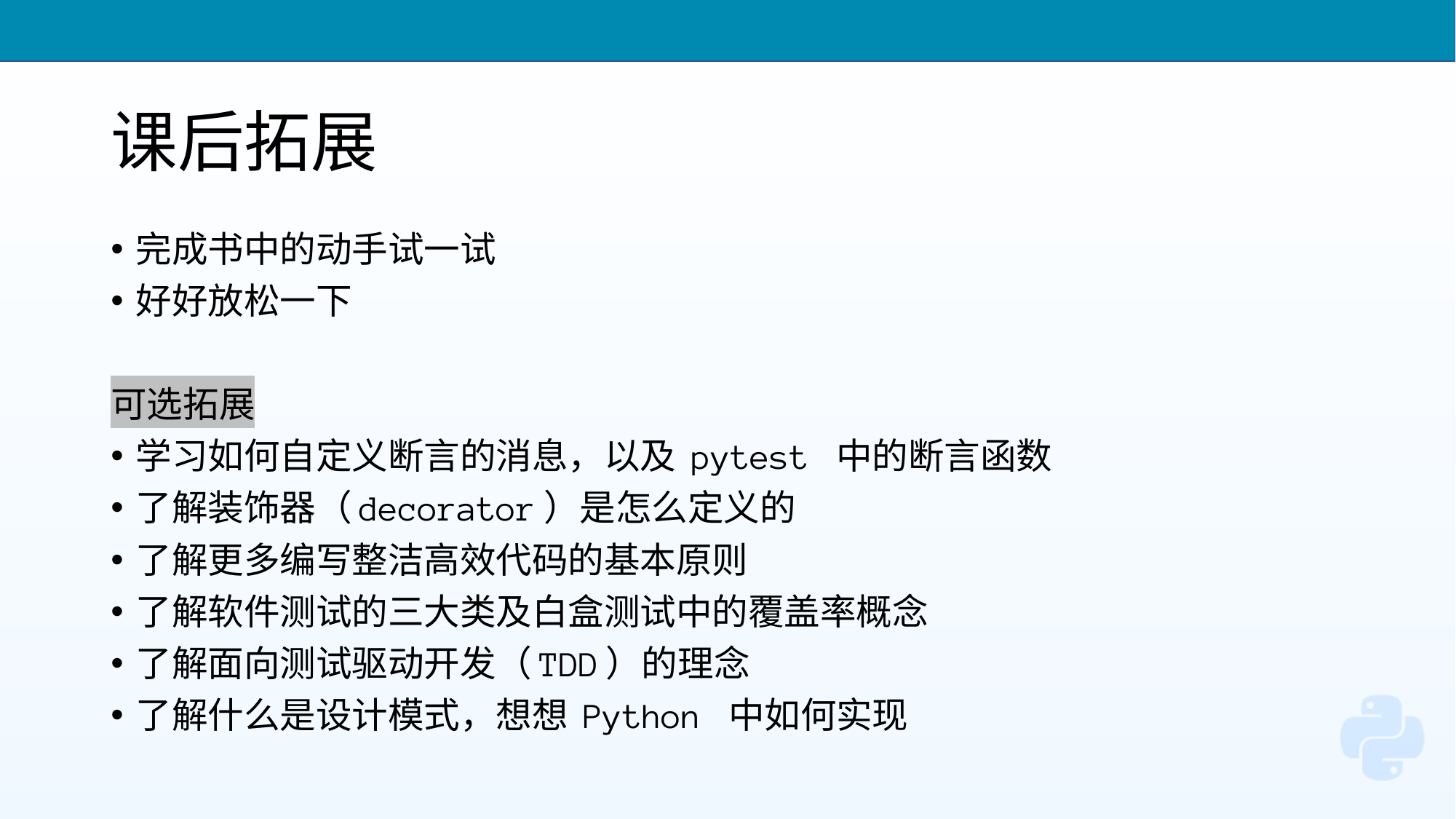

# 课后拓展
完成书中的动手试一试
好好放松一下

可选拓展
学习如何自定义断言的消息，以及 pytest 中的断言函数
了解装饰器（decorator）是怎么定义的
了解更多编写整洁高效代码的基本原则
了解软件测试的三大类及白盒测试中的覆盖率概念
了解面向测试驱动开发（TDD）的理念
了解什么是设计模式，想想 Python 中如何实现